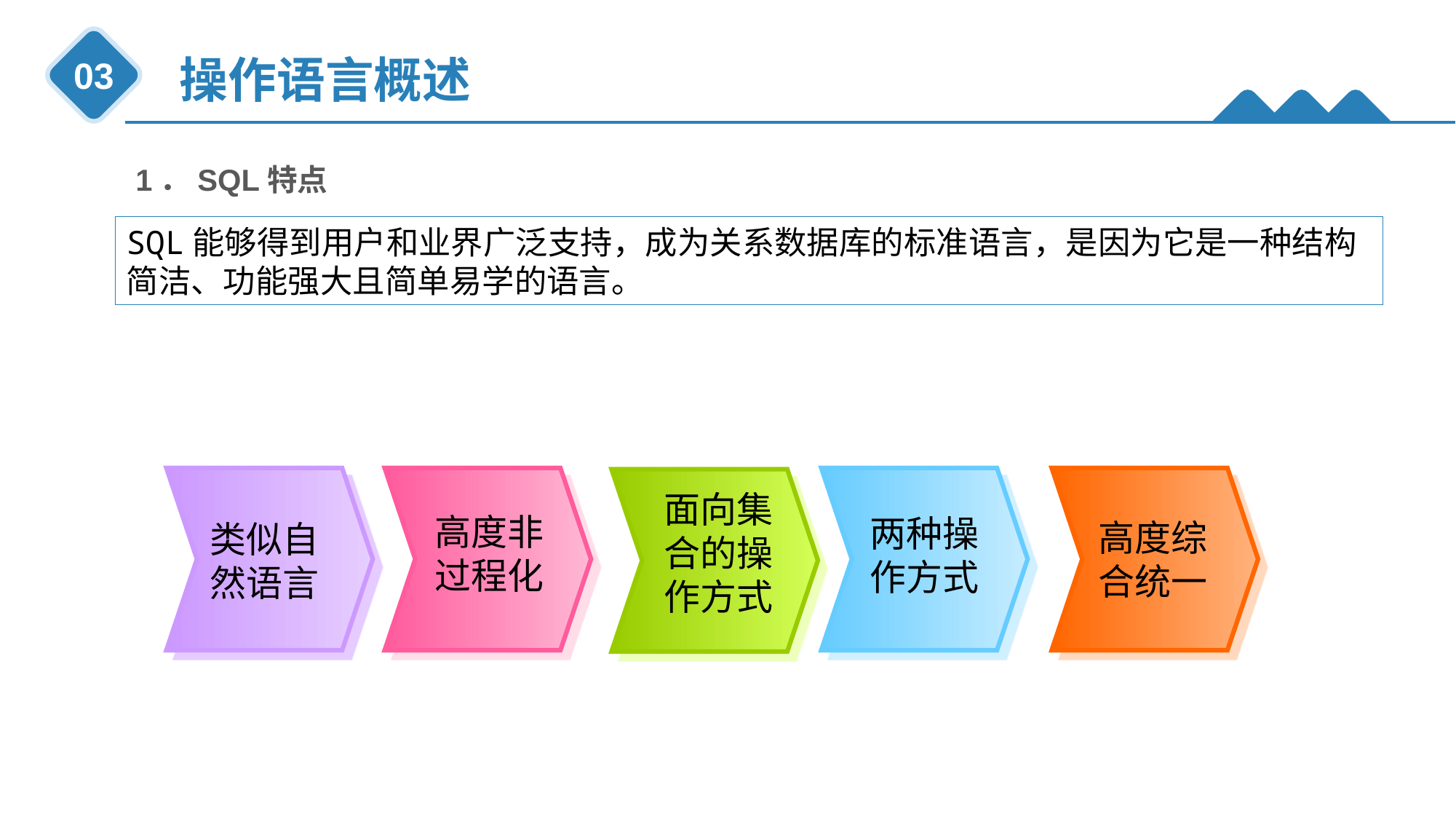

操作语言概述
03

1．SQL特点
SQL能够得到用户和业界广泛支持，成为关系数据库的标准语言，是因为它是一种结构简洁、功能强大且简单易学的语言。

面向集合的操作方式
高度非过程化
两种操作方式
高度综合统一
类似自然语言